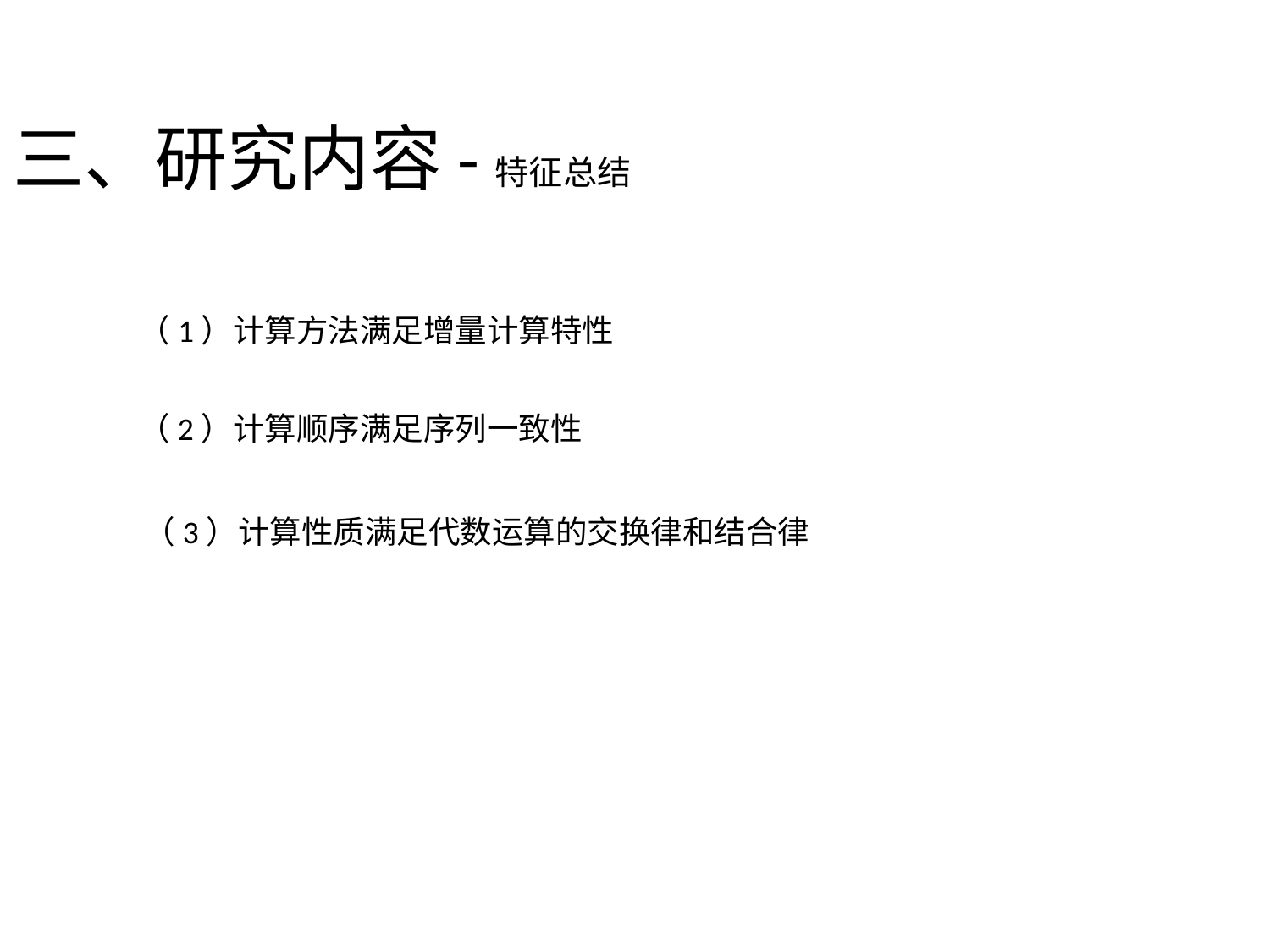

# 三、研究内容-特征总结
（1）计算方法满足增量计算特性
（2）计算顺序满足序列一致性
（3）计算性质满足代数运算的交换律和结合律